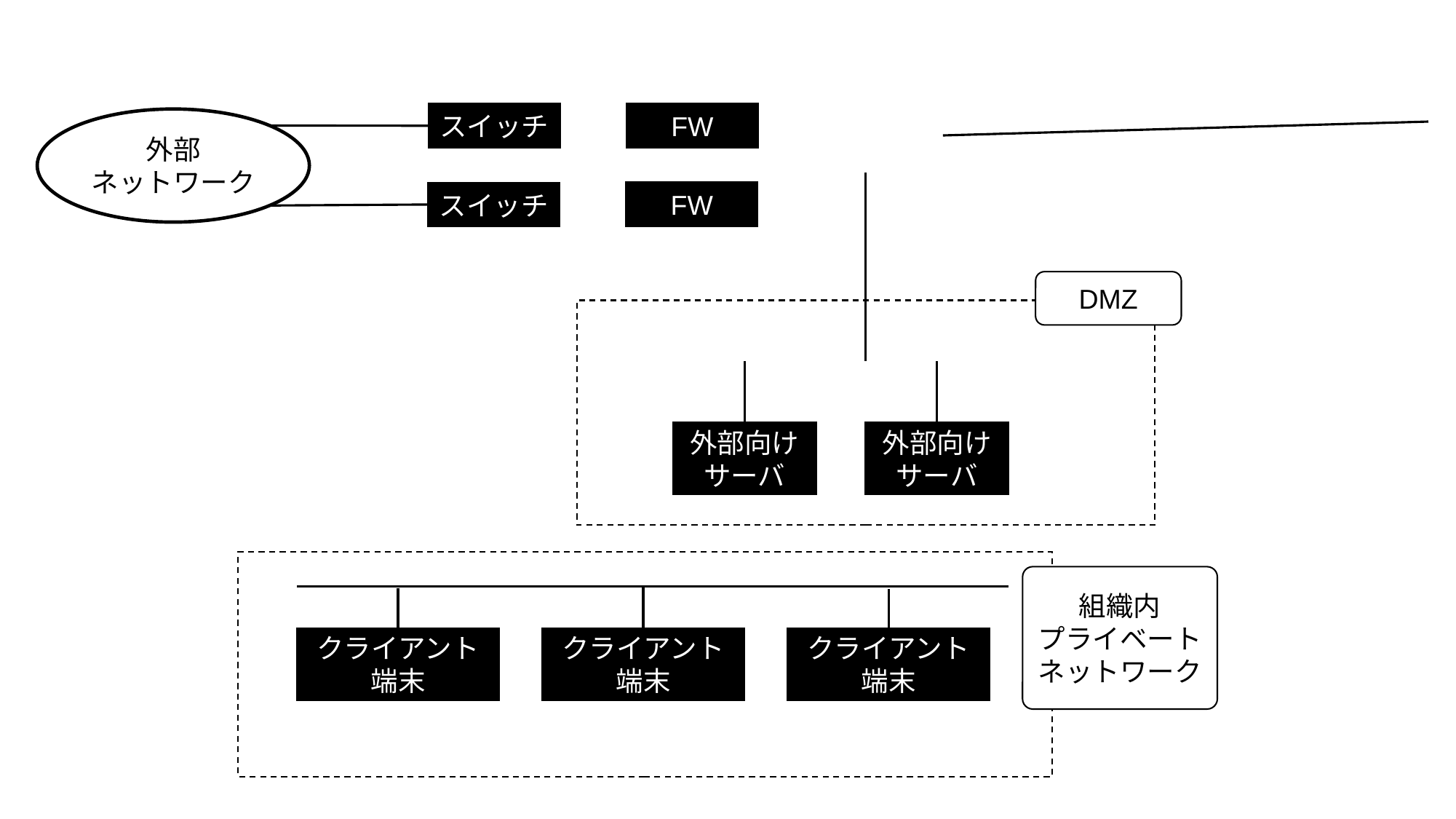

FW
スイッチ
外部
ネットワーク
FW
スイッチ
DMZ

外部向けサーバ
外部向けサーバ

組織内
プライベート
ネットワーク
クライアント端末
クライアント端末
クライアント端末